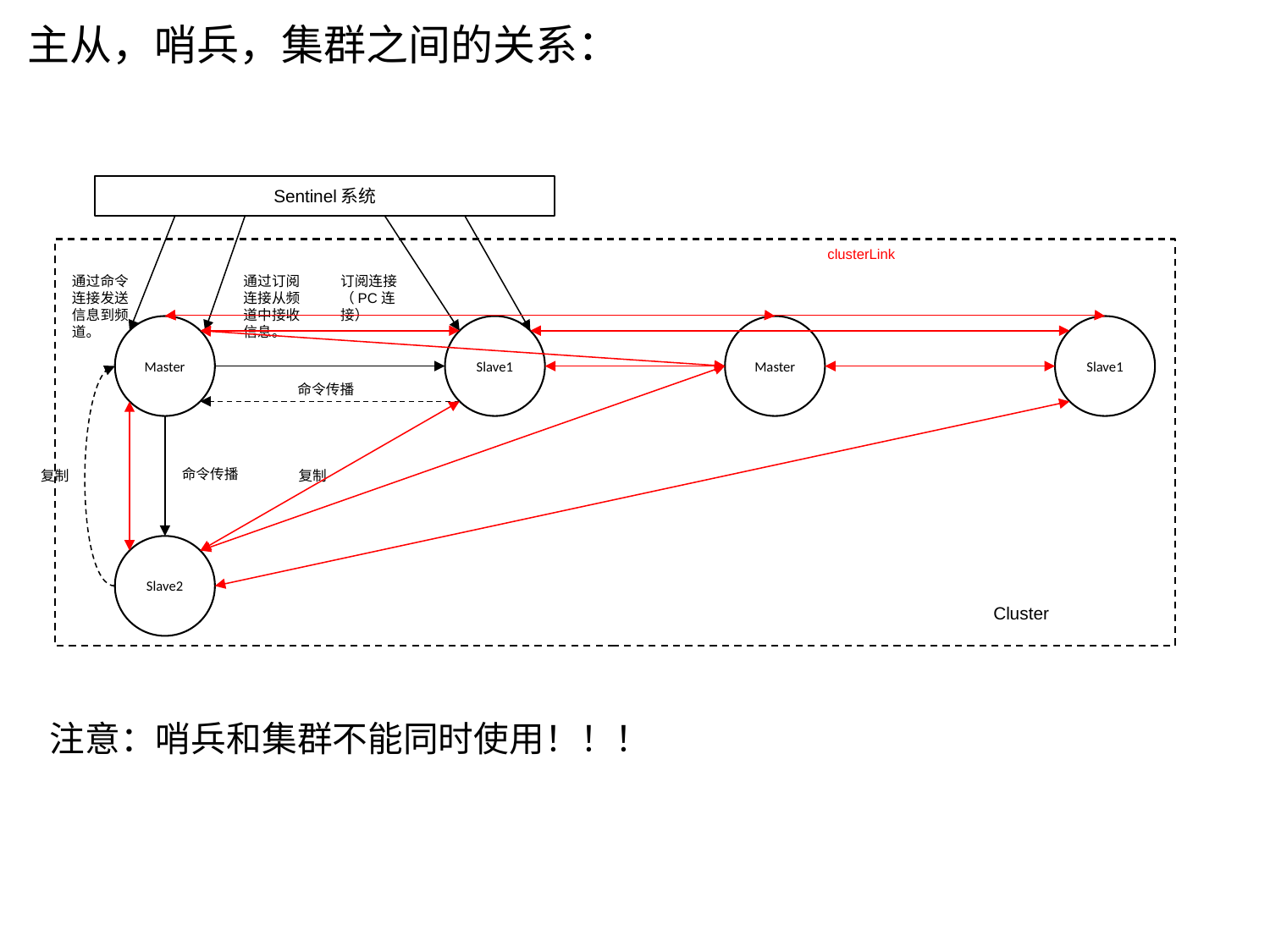

主从，哨兵，集群之间的关系：
Sentinel系统
clusterLink

通过命令连接发送信息到频道。
通过订阅连接从频道中接收信息。
订阅连接
（PC连接）
Master
Slave1
Master
Slave1
命令传播
命令传播
复制
复制
Slave2
Cluster
注意：哨兵和集群不能同时使用！！！